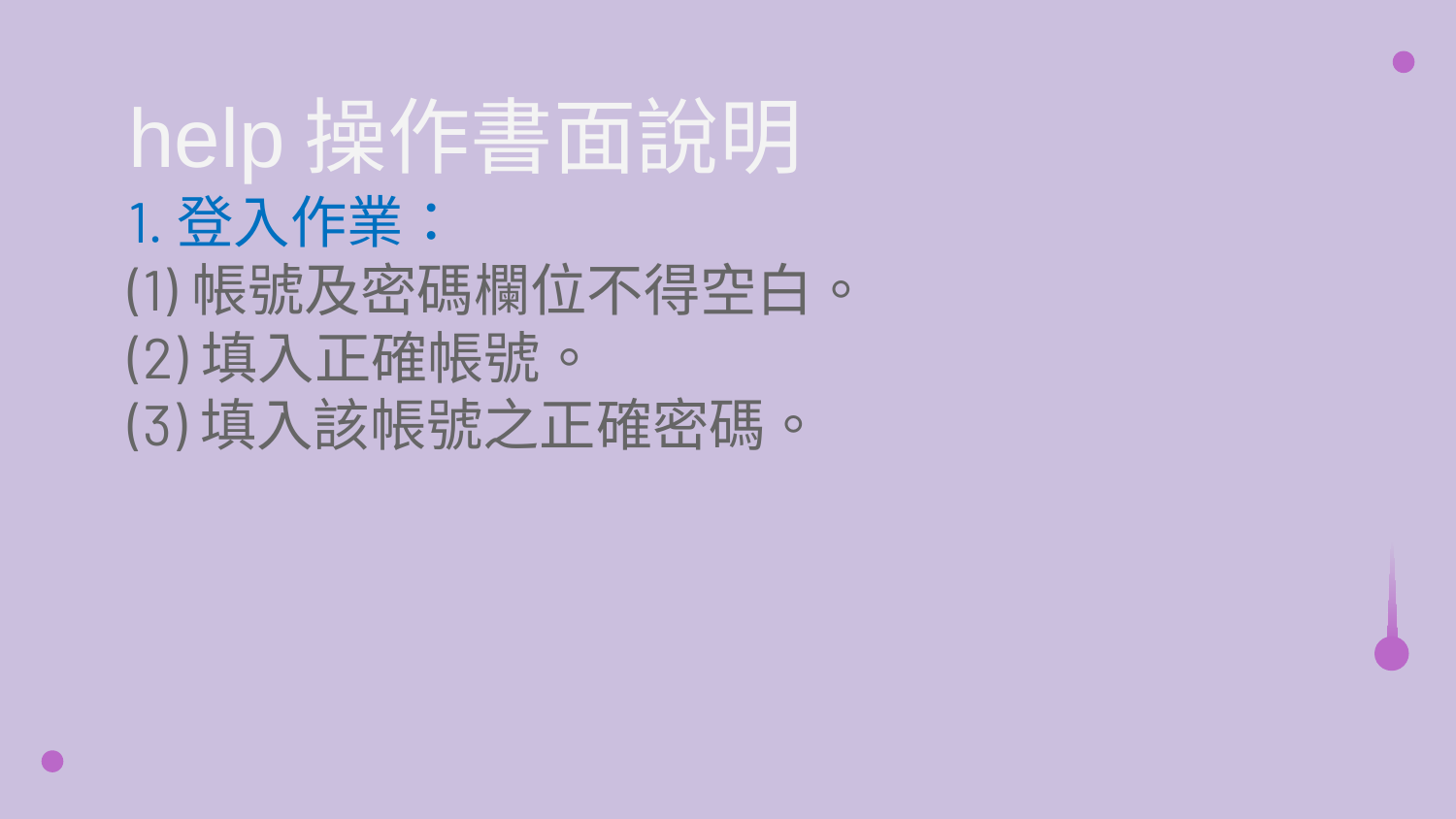

# help操作書面說明
1.登入作業：
(1)帳號及密碼欄位不得空白。
(2)填入正確帳號。
(3)填入該帳號之正確密碼。